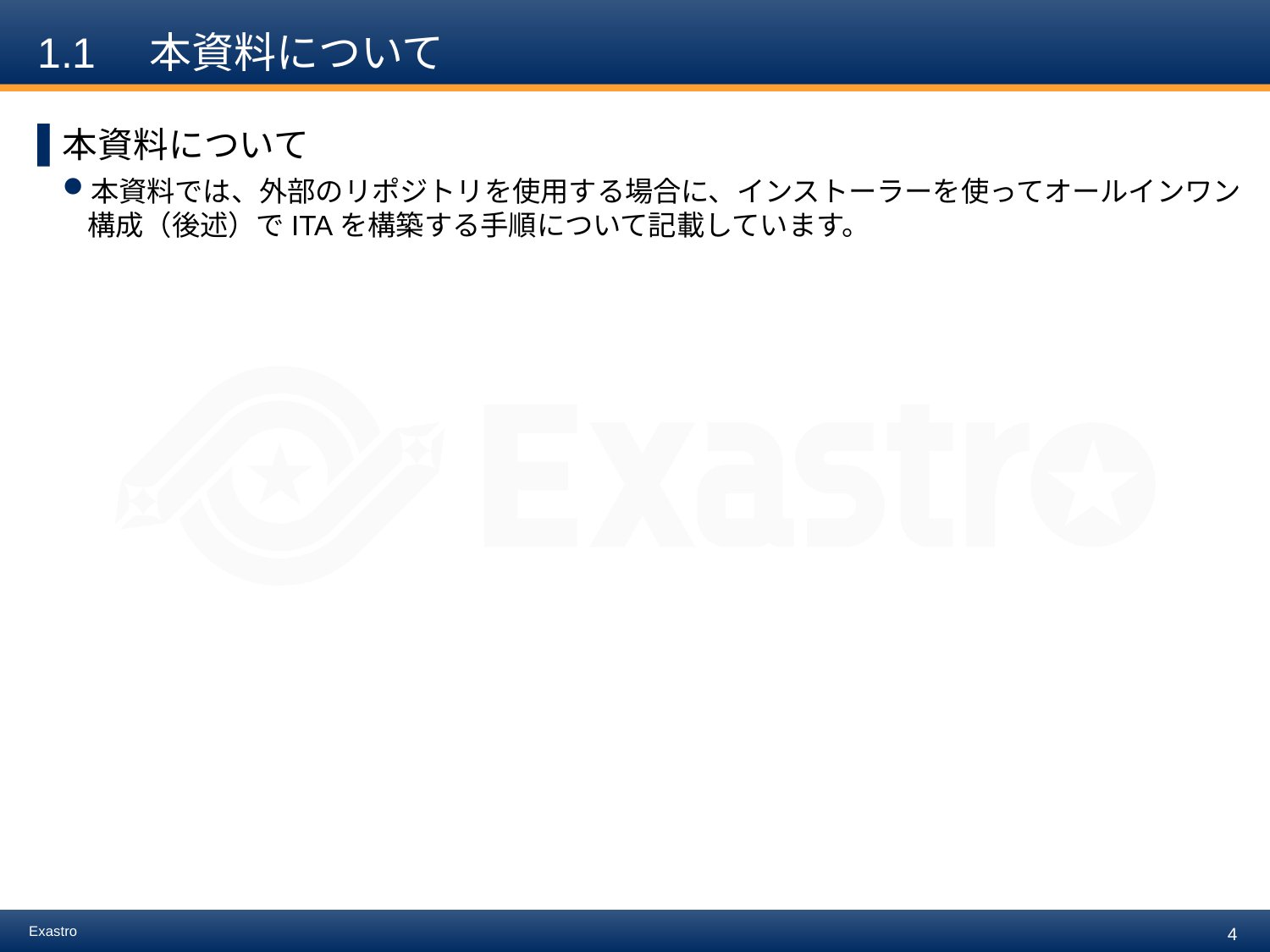

# 1.1　本資料について
本資料について
本資料では、外部のリポジトリを使用する場合に、インストーラーを使ってオールインワン構成（後述）でITAを構築する手順について記載しています。